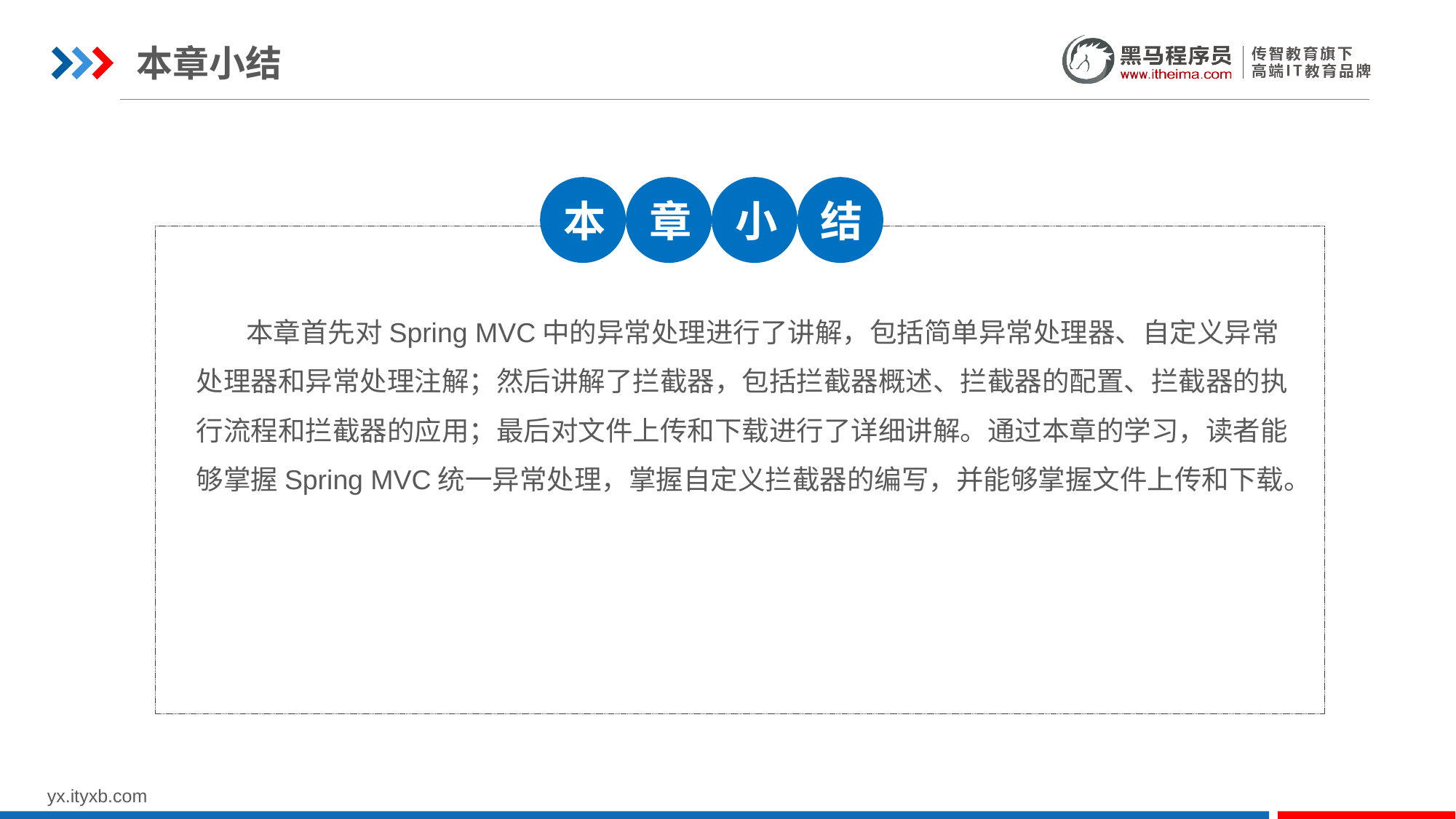

本章小结
本
章
小
结

       本章首先对Spring MVC中的异常处理进行了讲解，包括简单异常处理器、自定义异常处理器和异常处理注解；然后讲解了拦截器，包括拦截器概述、拦截器的配置、拦截器的执行流程和拦截器的应用；最后对文件上传和下载进行了详细讲解。通过本章的学习，读者能够掌握Spring MVC统一异常处理，掌握自定义拦截器的编写，并能够掌握文件上传和下载。